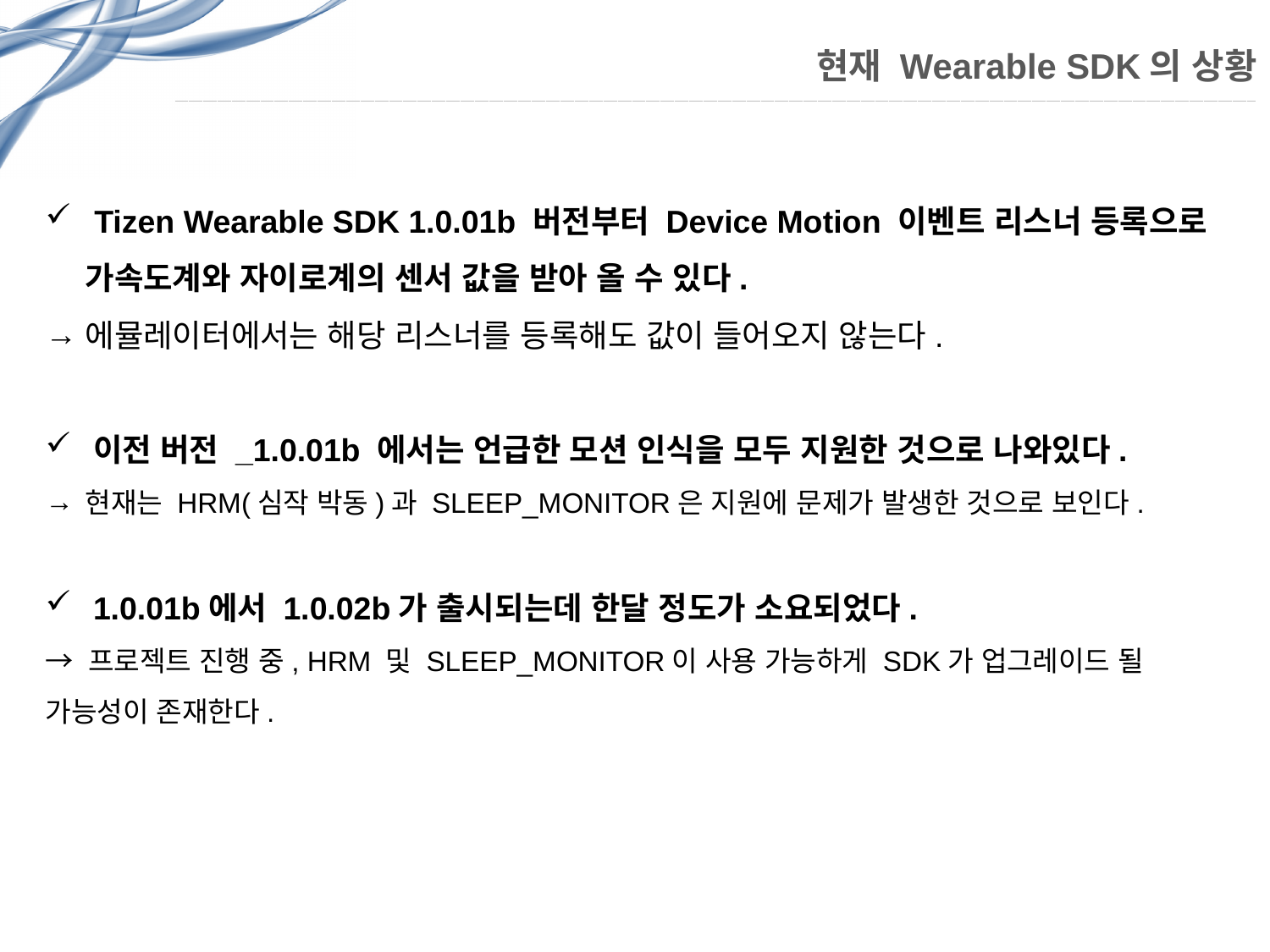

# 현재 Wearable SDK의 상황
 Tizen Wearable SDK 1.0.01b 버전부터 Device Motion 이벤트 리스너 등록으로 가속도계와 자이로계의 센서 값을 받아 올 수 있다.
에뮬레이터에서는 해당 리스너를 등록해도 값이 들어오지 않는다.

이전 버전 _1.0.01b 에서는 언급한 모션 인식을 모두 지원한 것으로 나와있다.
현재는 HRM(심작 박동)과 SLEEP_MONITOR은 지원에 문제가 발생한 것으로 보인다.

1.0.01b에서 1.0.02b가 출시되는데 한달 정도가 소요되었다.
→ 프로젝트 진행 중, HRM 및 SLEEP_MONITOR이 사용 가능하게 SDK가 업그레이드 될 가능성이 존재한다.